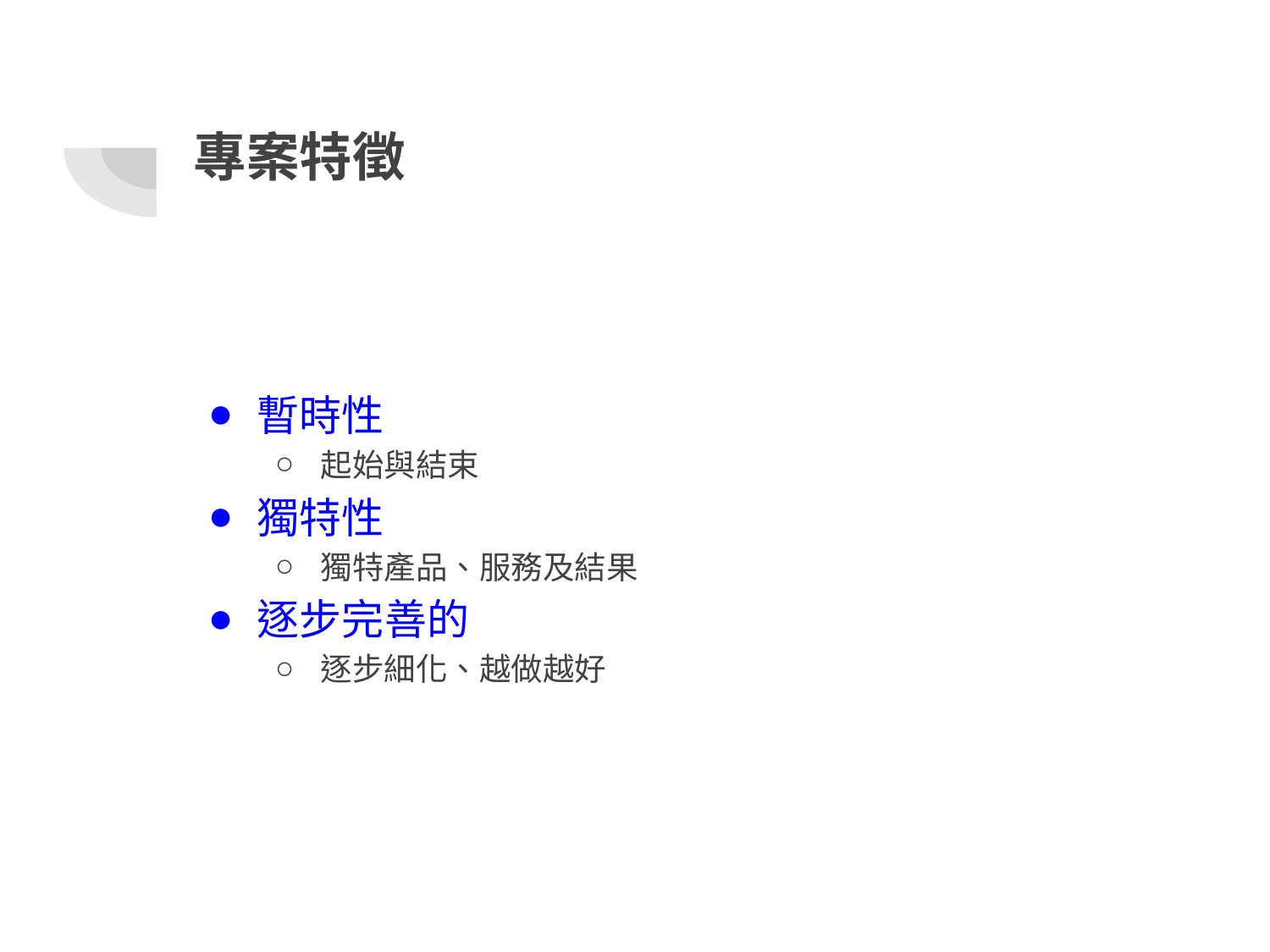

# 專案特徵
暫時性
起始與結束
獨特性
獨特產品、服務及結果
逐步完善的
逐步細化、越做越好